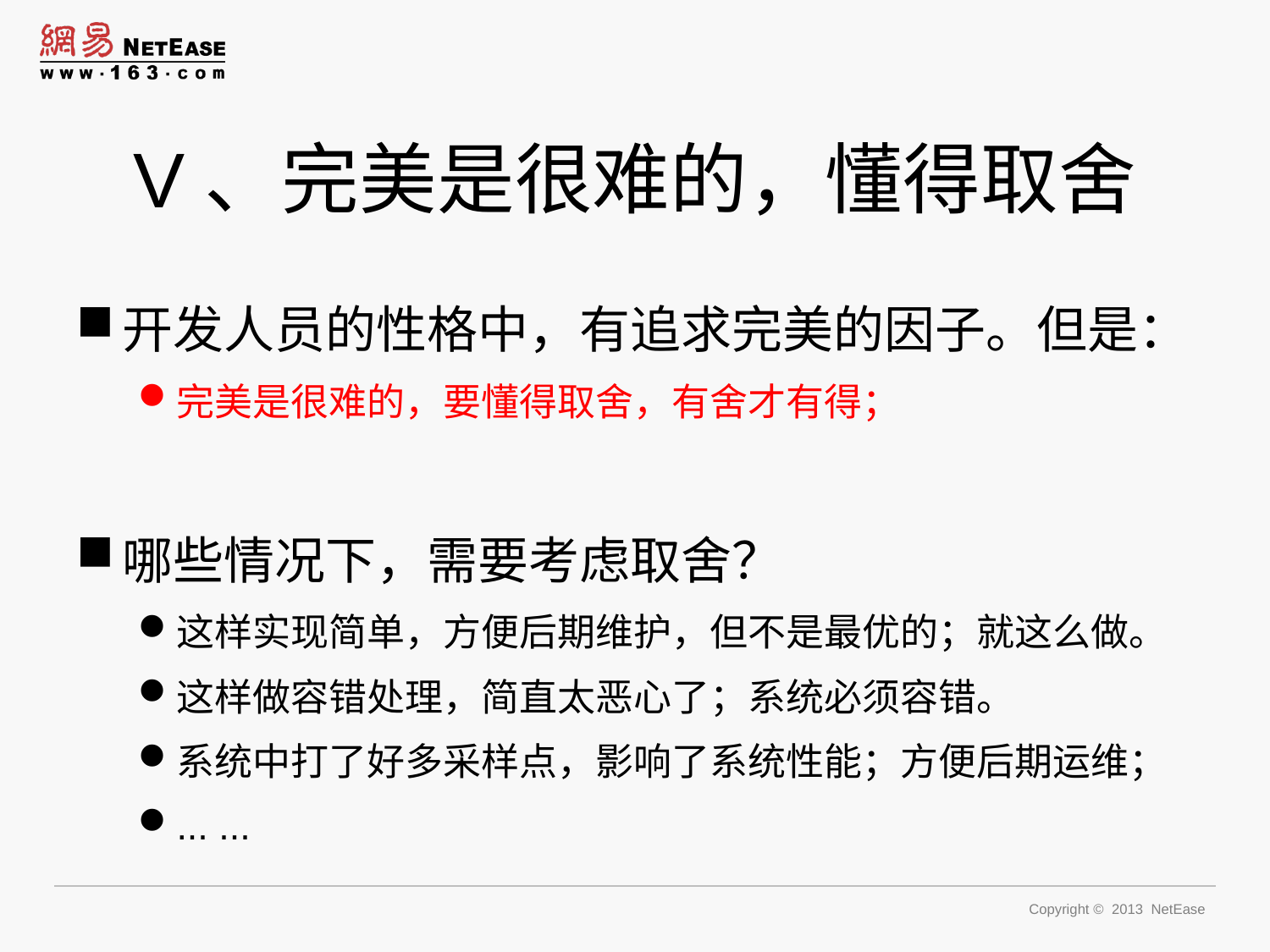

# V、完美是很难的，懂得取舍
开发人员的性格中，有追求完美的因子。但是：
完美是很难的，要懂得取舍，有舍才有得；

哪些情况下，需要考虑取舍？
这样实现简单，方便后期维护，但不是最优的；就这么做。
这样做容错处理，简直太恶心了；系统必须容错。
系统中打了好多采样点，影响了系统性能；方便后期运维；
... ...